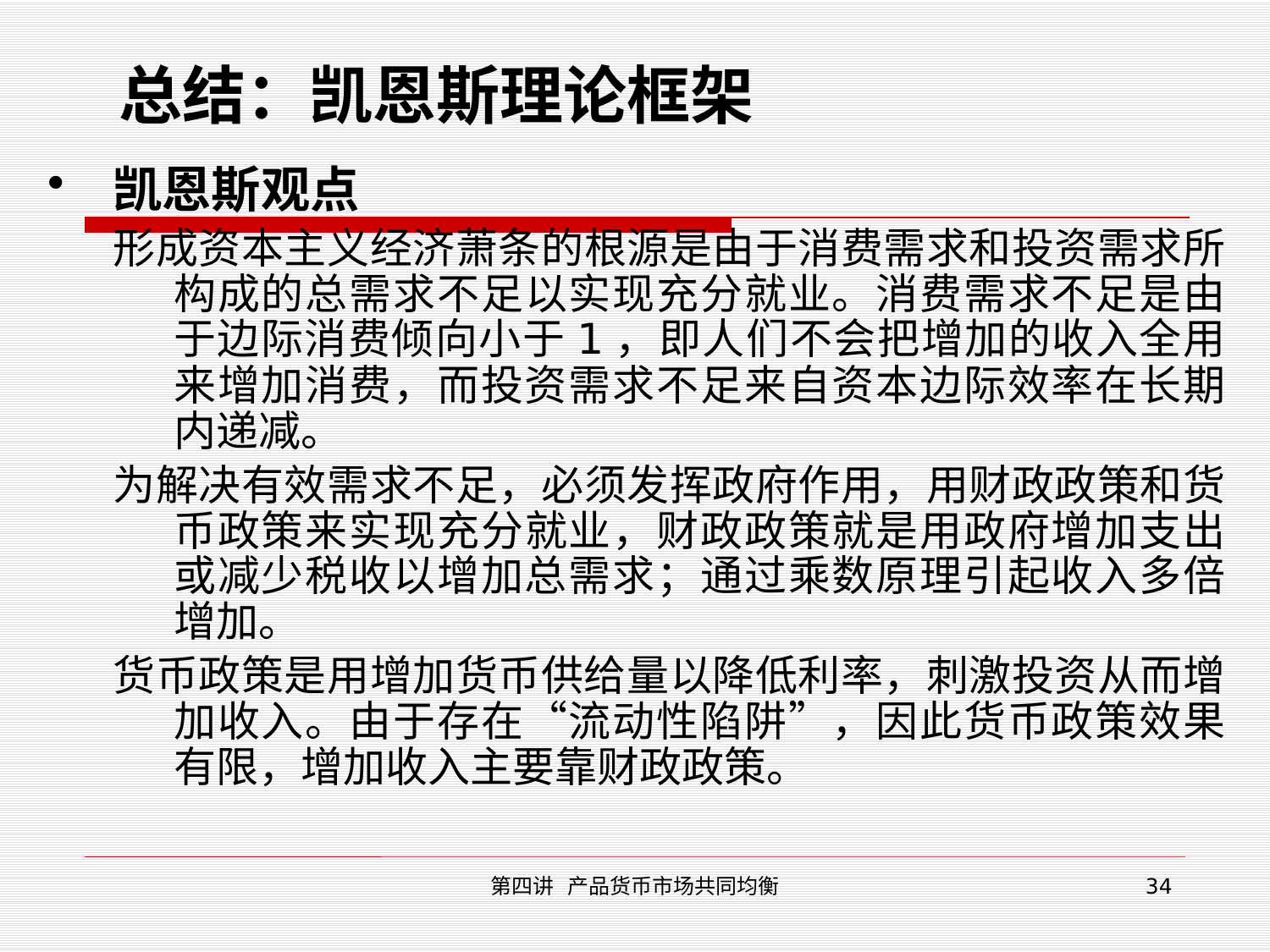

# 总结：凯恩斯理论框架
凯恩斯观点
形成资本主义经济萧条的根源是由于消费需求和投资需求所构成的总需求不足以实现充分就业。消费需求不足是由于边际消费倾向小于1，即人们不会把增加的收入全用来增加消费，而投资需求不足来自资本边际效率在长期内递减。
为解决有效需求不足，必须发挥政府作用，用财政政策和货币政策来实现充分就业，财政政策就是用政府增加支出或减少税收以增加总需求；通过乘数原理引起收入多倍增加。
货币政策是用增加货币供给量以降低利率，刺激投资从而增加收入。由于存在“流动性陷阱”，因此货币政策效果有限，增加收入主要靠财政政策。
第四讲   产品货币市场共同均衡
34